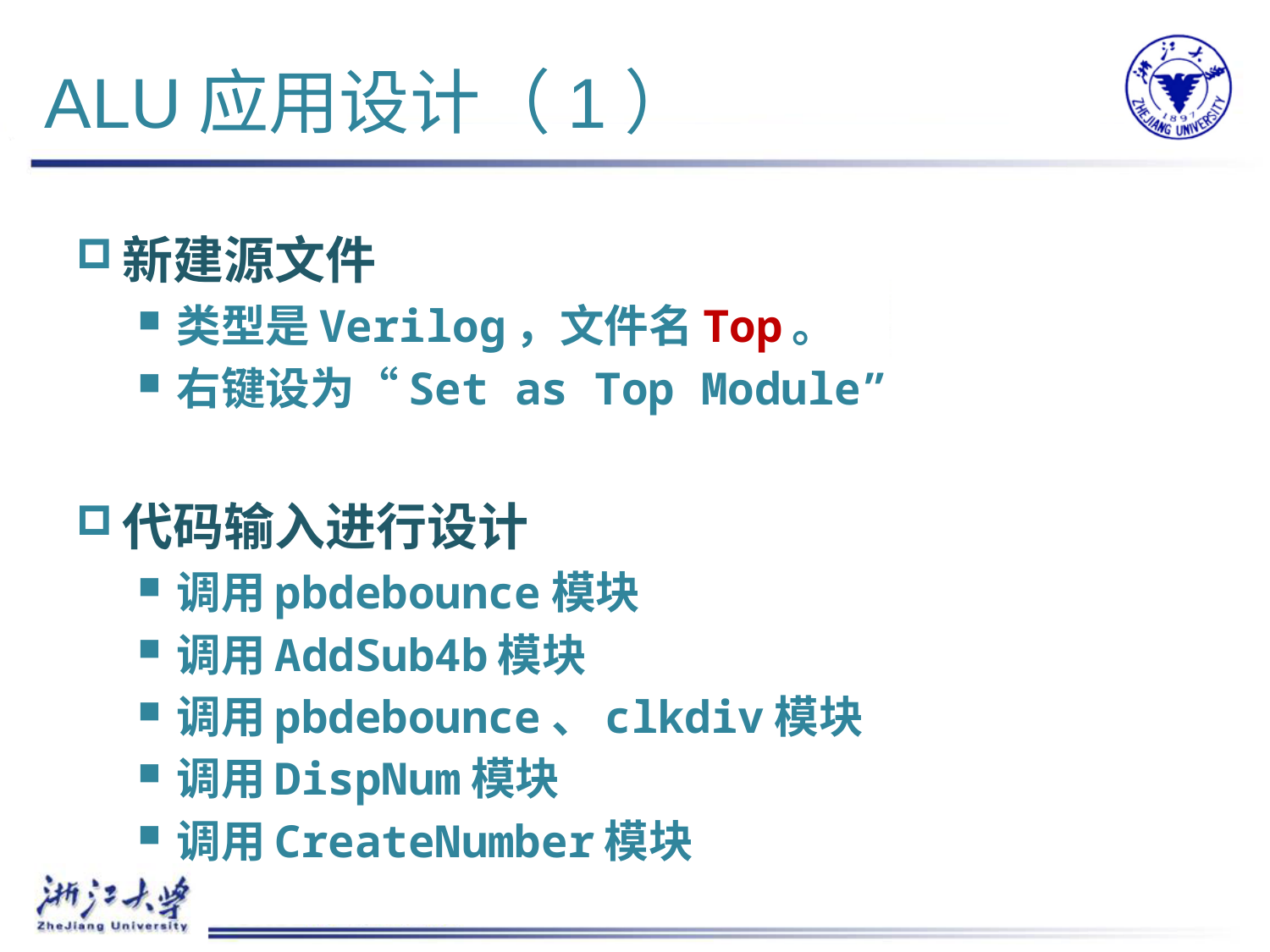

# ALU应用设计（1）
新建源文件
类型是Verilog，文件名Top。
右键设为“Set as Top Module”

代码输入进行设计
调用pbdebounce模块
调用AddSub4b模块
调用pbdebounce、clkdiv模块
调用DispNum模块
调用CreateNumber模块